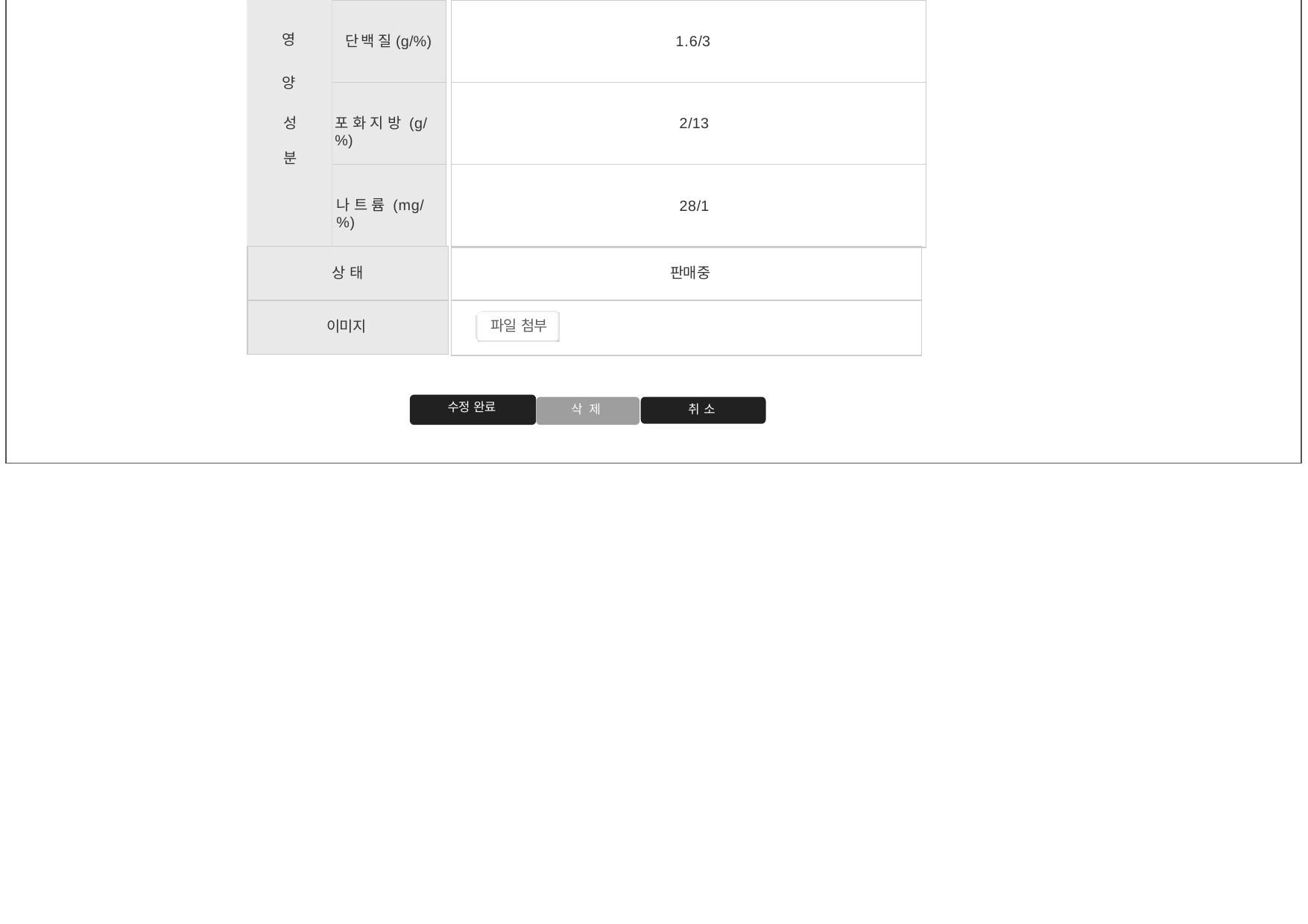

영

양
단 백 질(g/%)
1.6/3

포 화 지 방 (g/%)
2/13
성

분

나 트 륨 (mg/%)
28/1

분

상 태
판매중

파일 첨부
이미지

수정 완료
삭  제
취 소